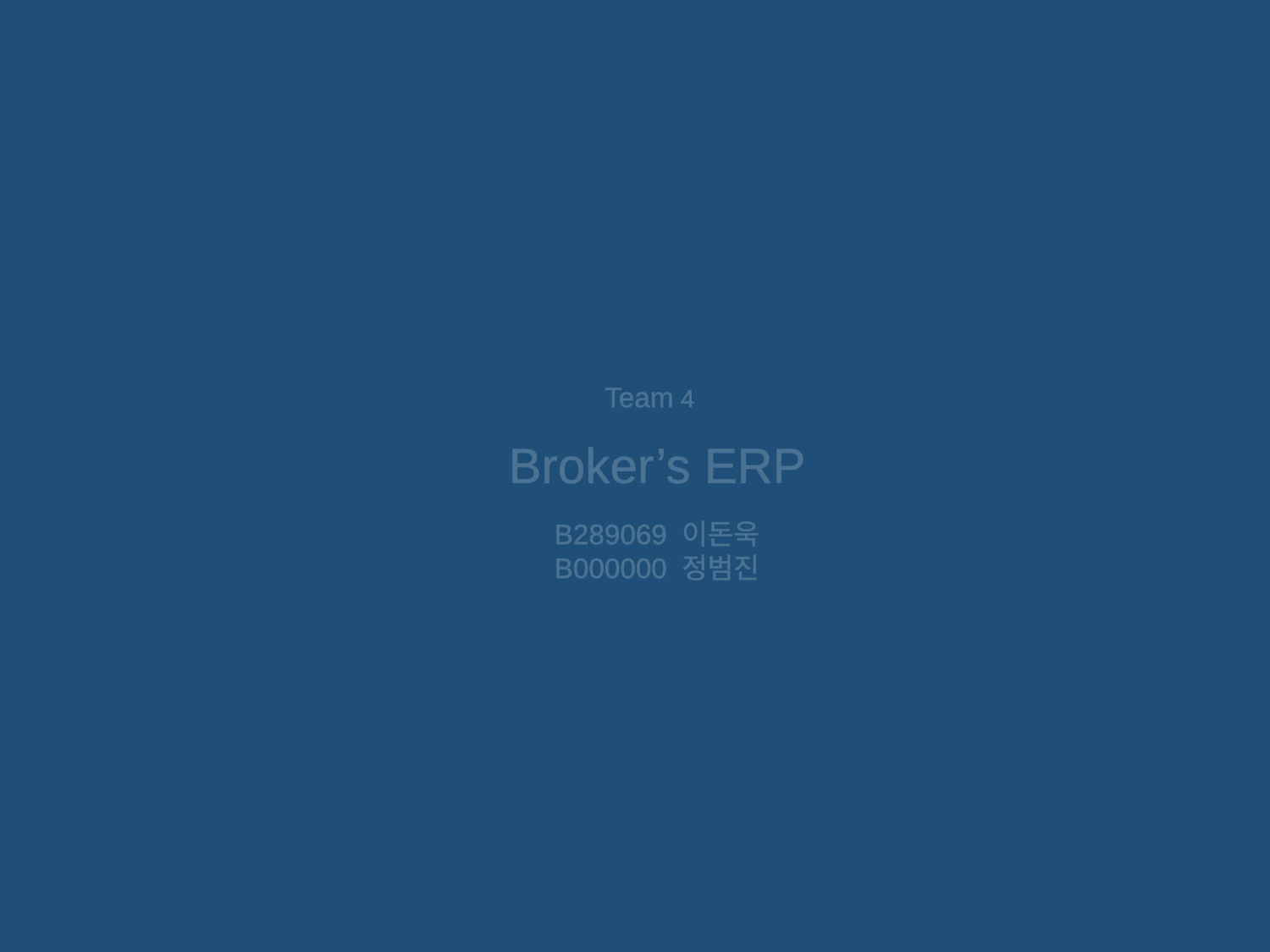

Team 4
Broker’s ERP
B289069 이돈욱
B000000 정범진